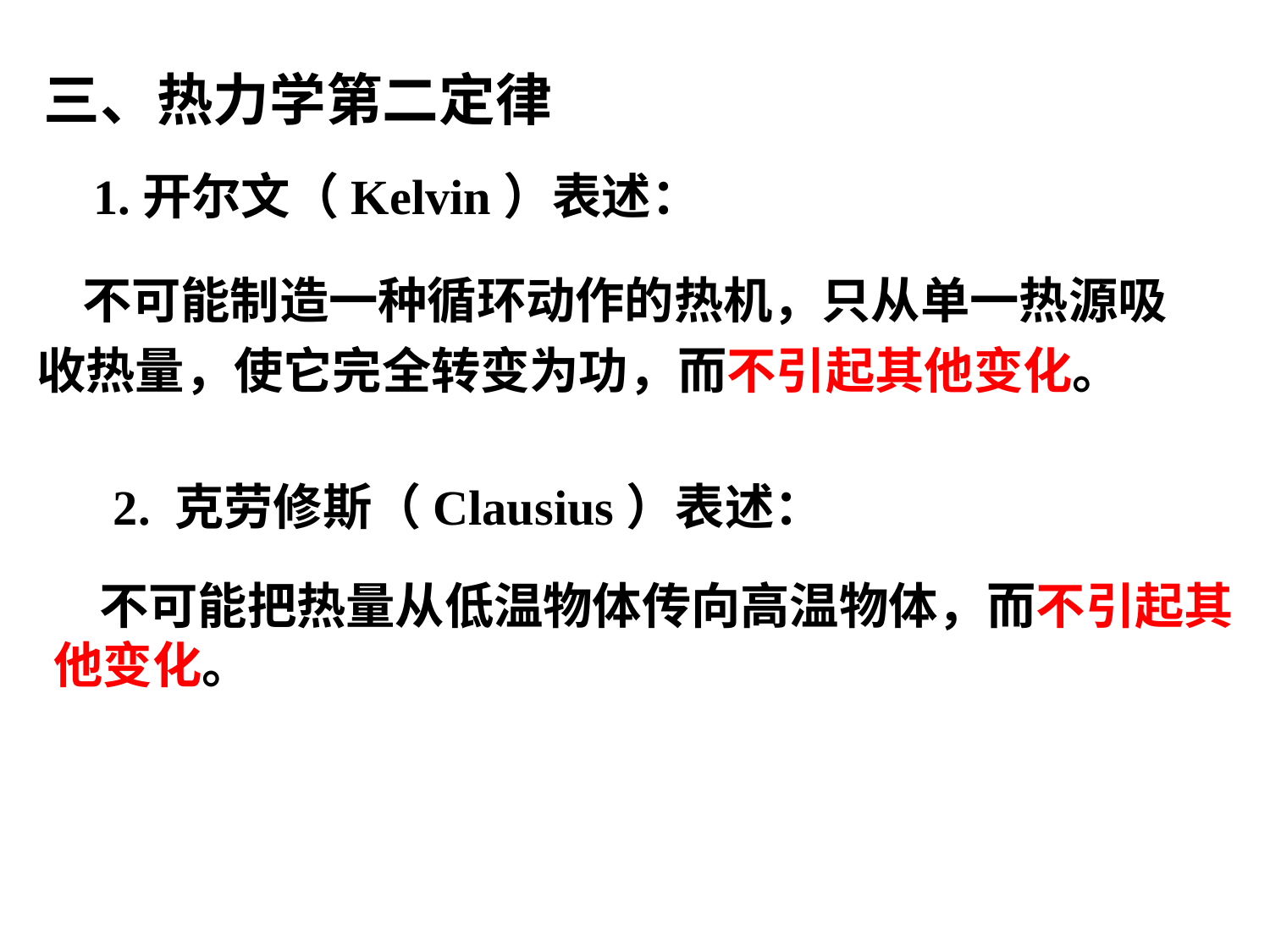

三、热力学第二定律
1.开尔文（Kelvin）表述：
   不可能制造一种循环动作的热机，只从单一热源吸收热量，使它完全转变为功，而不引起其他变化。
2. 克劳修斯（Clausius）表述：
   不可能把热量从低温物体传向高温物体，而不引起其他变化。
11